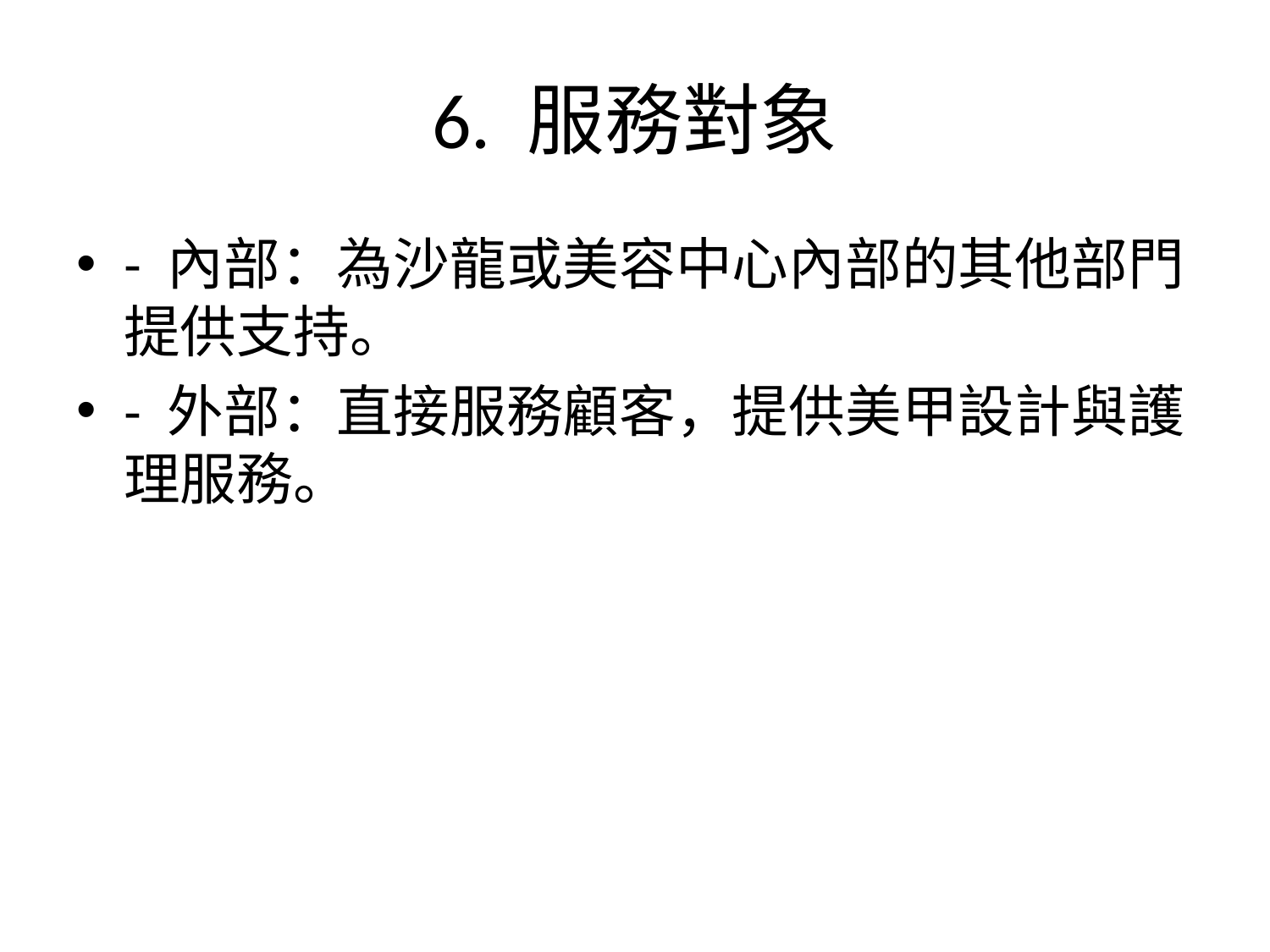

# 6. 服務對象
- 內部：為沙龍或美容中心內部的其他部門提供支持。
- 外部：直接服務顧客，提供美甲設計與護理服務。